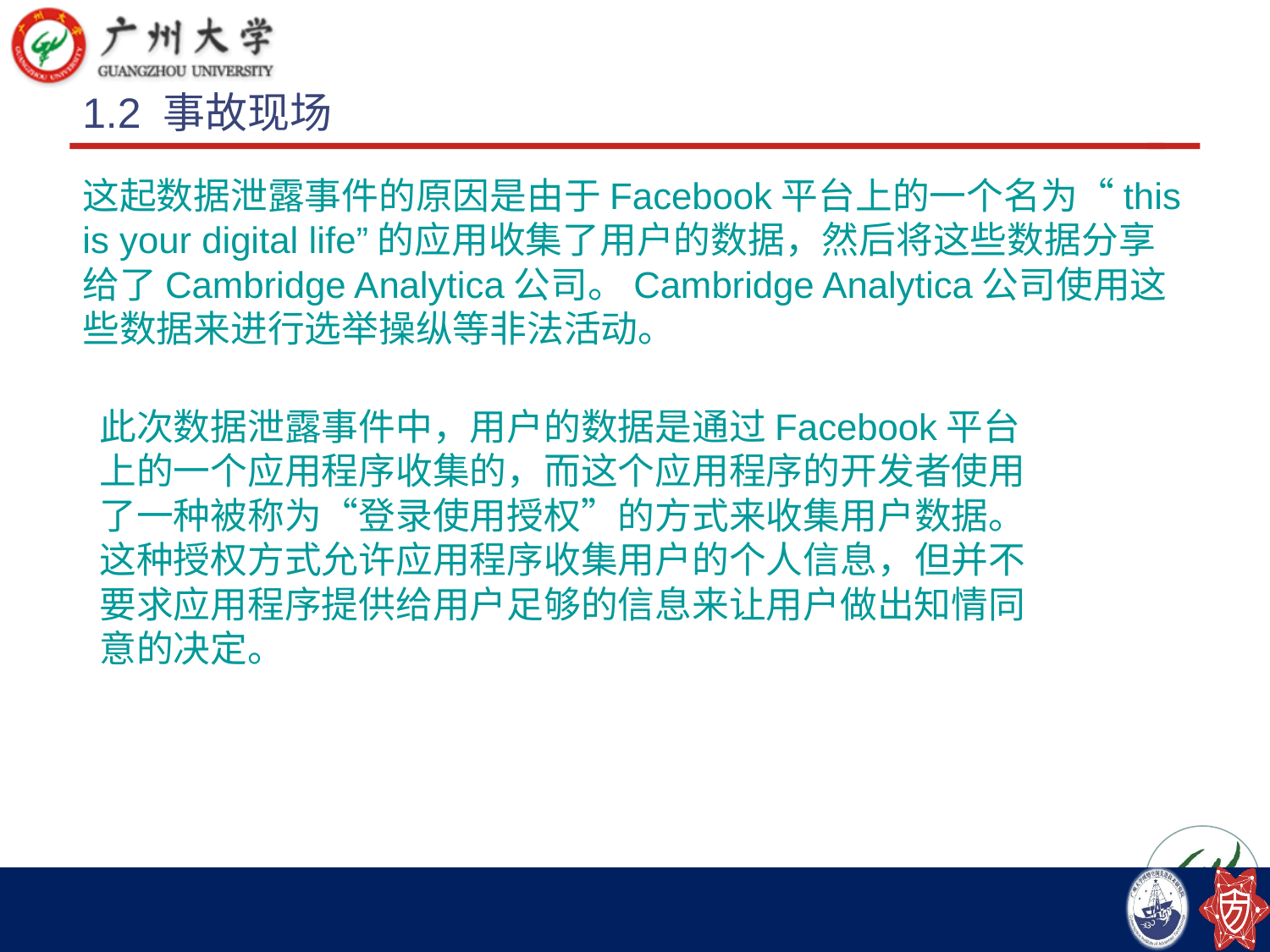

# 1.2 事故现场
这起数据泄露事件的原因是由于Facebook平台上的一个名为“this is your digital life”的应用收集了用户的数据，然后将这些数据分享给了Cambridge Analytica公司。Cambridge Analytica公司使用这些数据来进行选举操纵等非法活动。
此次数据泄露事件中，用户的数据是通过Facebook平台上的一个应用程序收集的，而这个应用程序的开发者使用了一种被称为“登录使用授权”的方式来收集用户数据。这种授权方式允许应用程序收集用户的个人信息，但并不要求应用程序提供给用户足够的信息来让用户做出知情同意的决定。
6